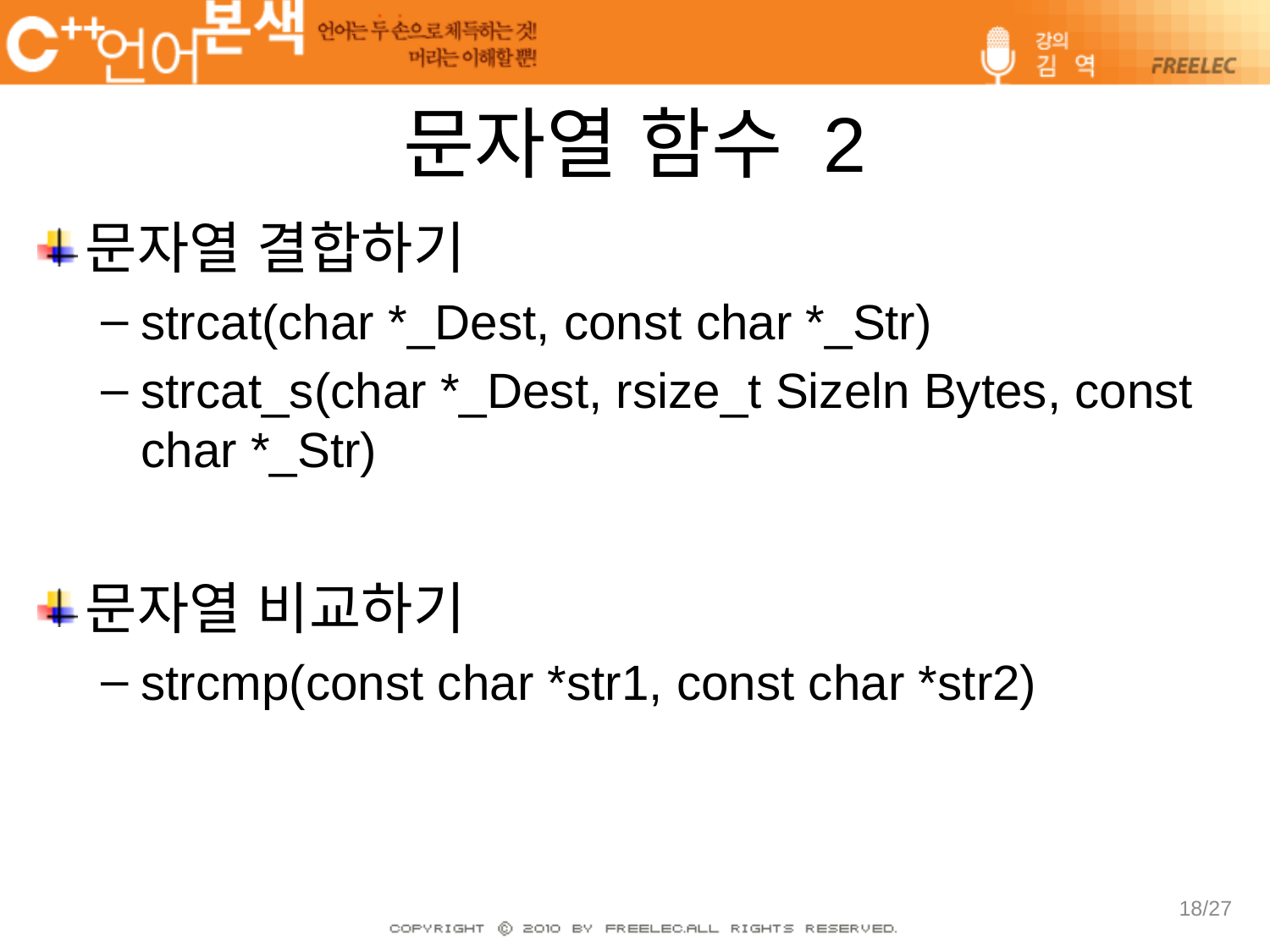

# 문자열 함수 2
문자열 결합하기
strcat(char *_Dest, const char *_Str)
strcat_s(char *_Dest, rsize_t Sizeln Bytes, const char *_Str)

문자열 비교하기
strcmp(const char *str1, const char *str2)
18/27